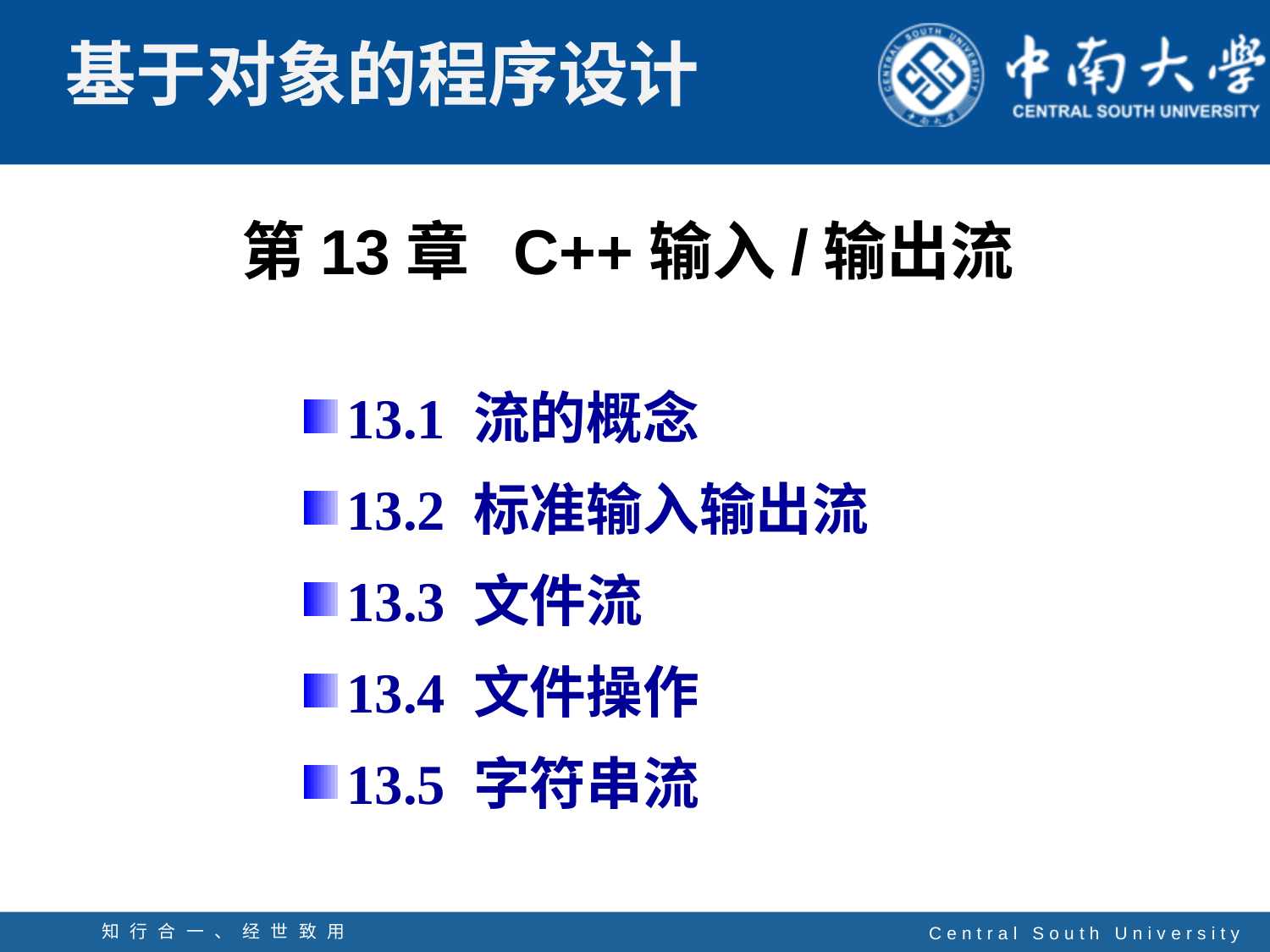

第13章  C++输入/输出流
13.1 流的概念
13.2 标准输入输出流
13.3 文件流
13.4 文件操作
13.5 字符串流

知行合一、经世致用
自强不息 厚德载物
Central South University